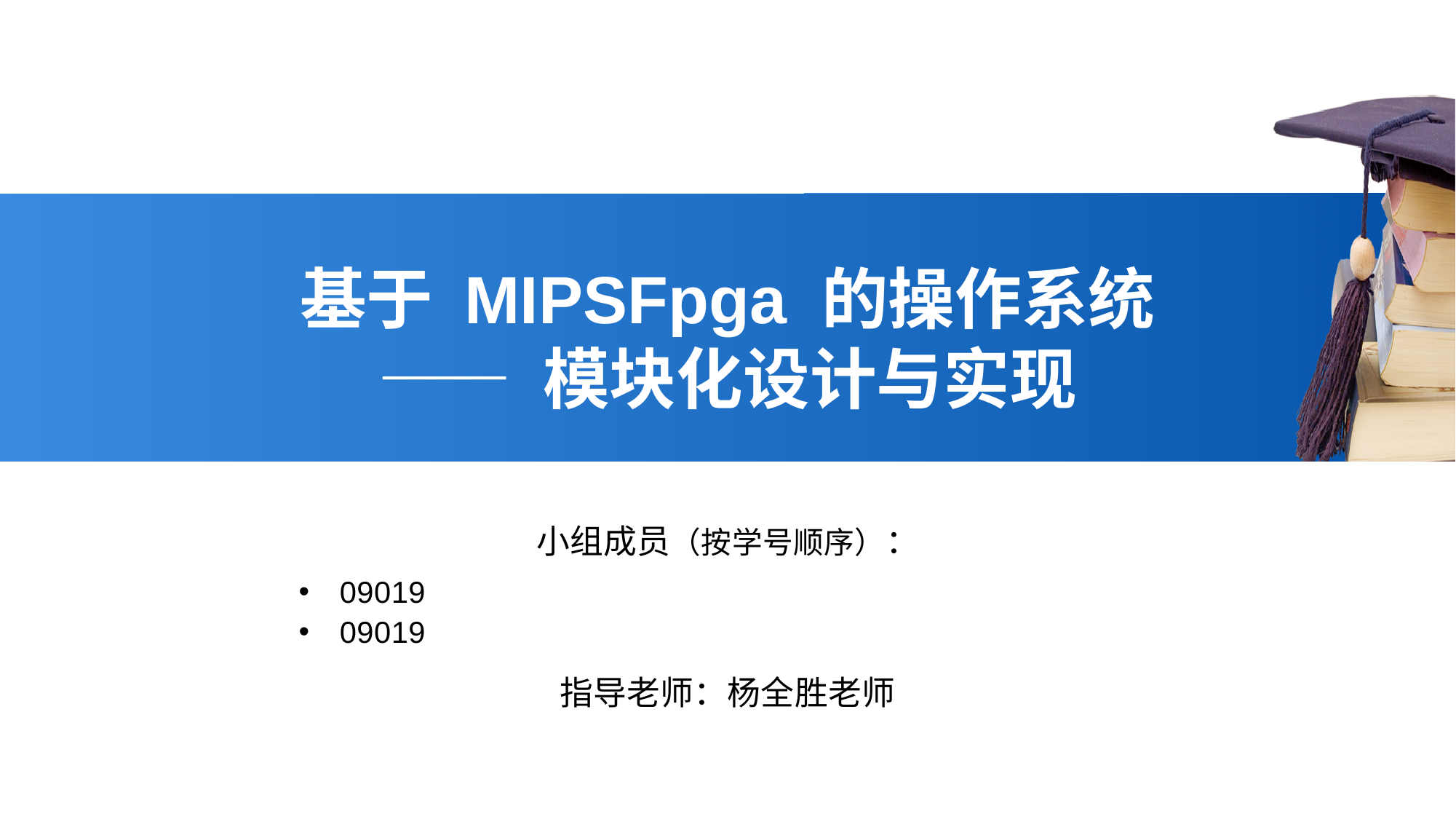

基于 MIPSFpga 的操作系统
—— 模块化设计与实现
小组成员（按学号顺序）：
09019
09019
指导老师：杨全胜老师